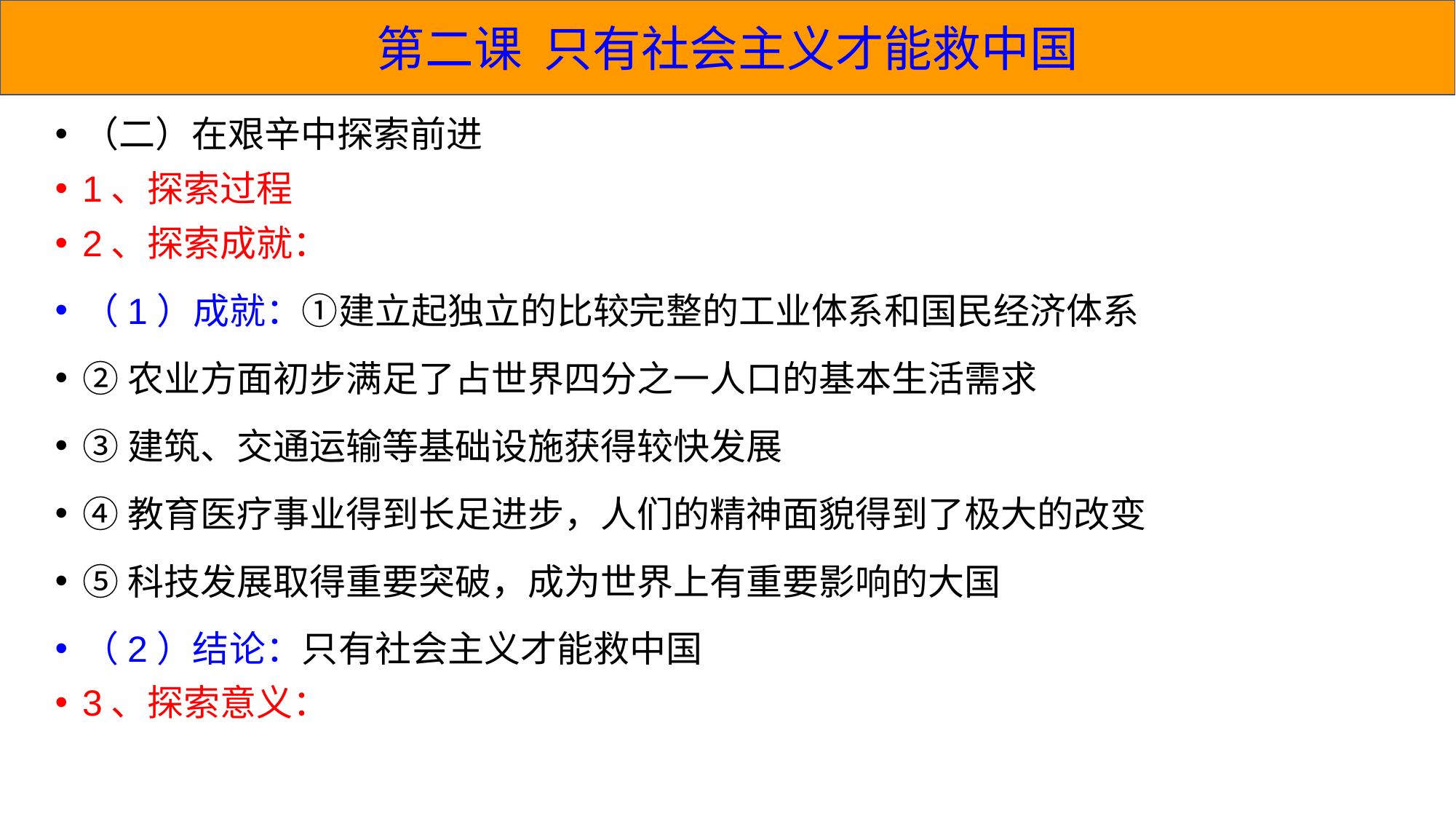

第二课  只有社会主义才能救中国
（二）在艰辛中探索前进
1、探索过程
2、探索成就：
（1）成就：①建立起独立的比较完整的工业体系和国民经济体系
②农业方面初步满足了占世界四分之一人口的基本生活需求
③建筑、交通运输等基础设施获得较快发展
④教育医疗事业得到长足进步，人们的精神面貌得到了极大的改变
⑤科技发展取得重要突破，成为世界上有重要影响的大国
（2）结论：只有社会主义才能救中国
3、探索意义：